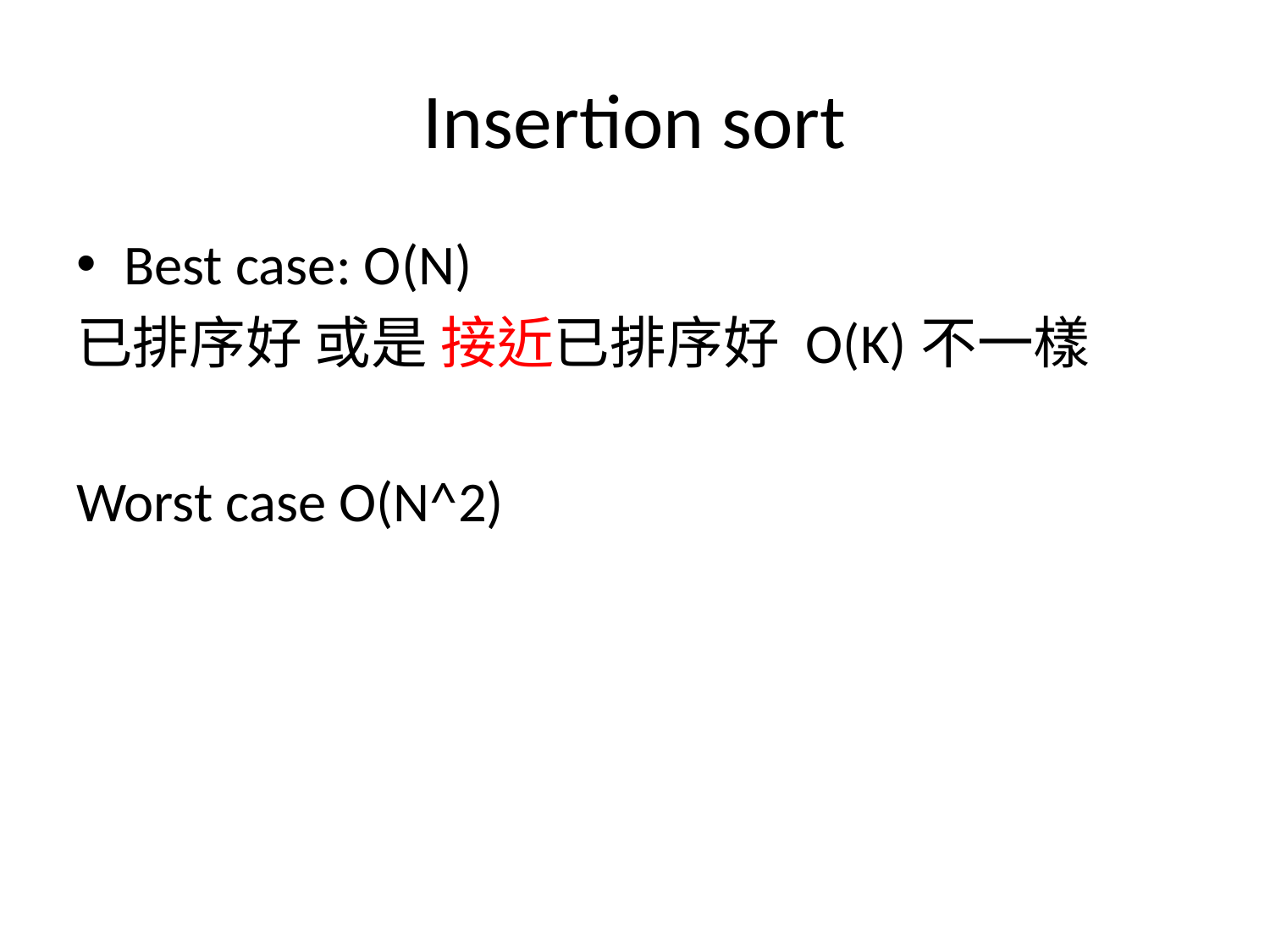

# Insertion sort
Best case: O(N)
已排序好 或是 接近已排序好 O(K)不一樣

Worst case O(N^2)